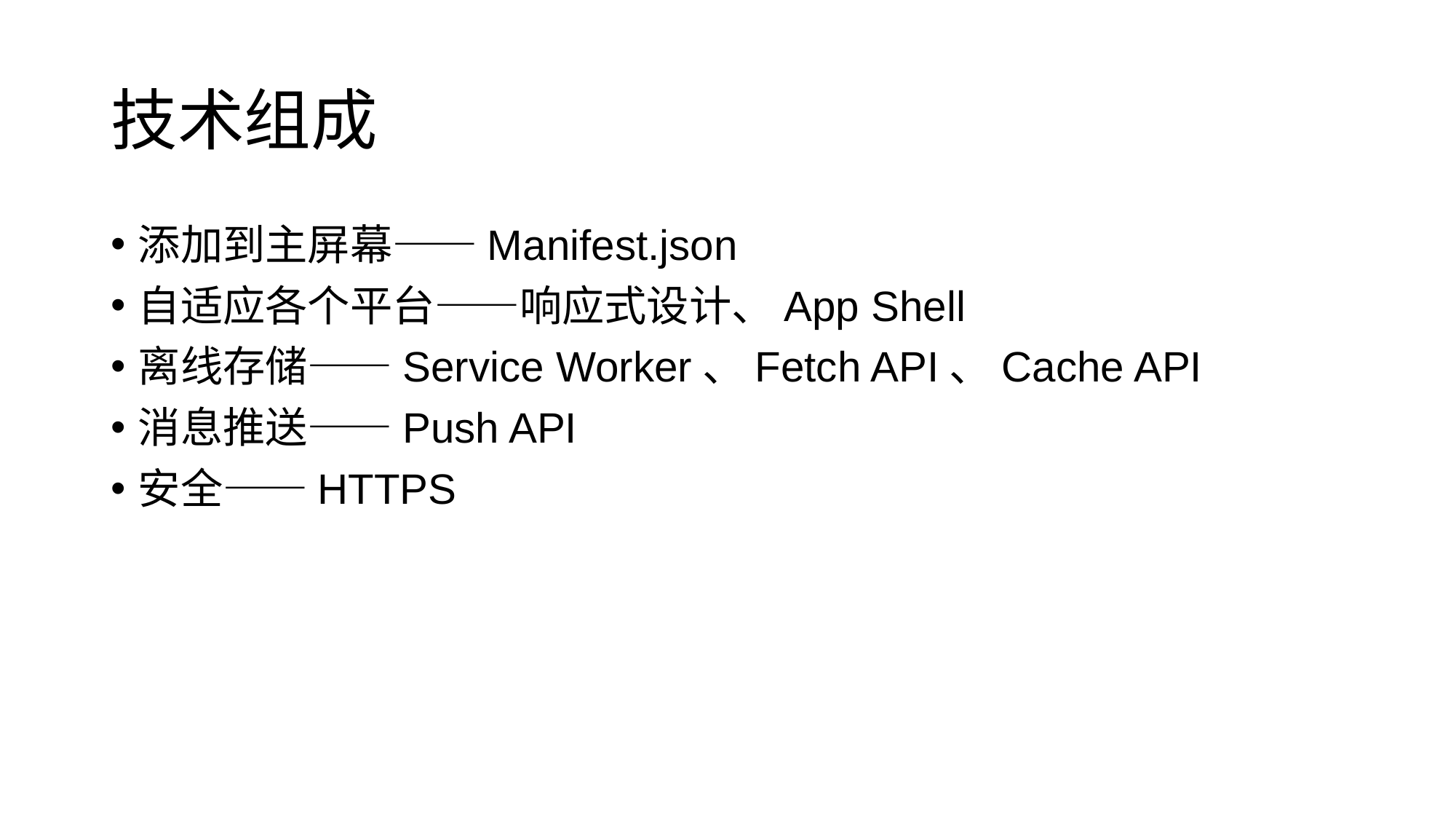

# 技术组成
添加到主屏幕——Manifest.json
自适应各个平台——响应式设计、App Shell
离线存储——Service Worker、Fetch API、Cache API
消息推送——Push API
安全——HTTPS